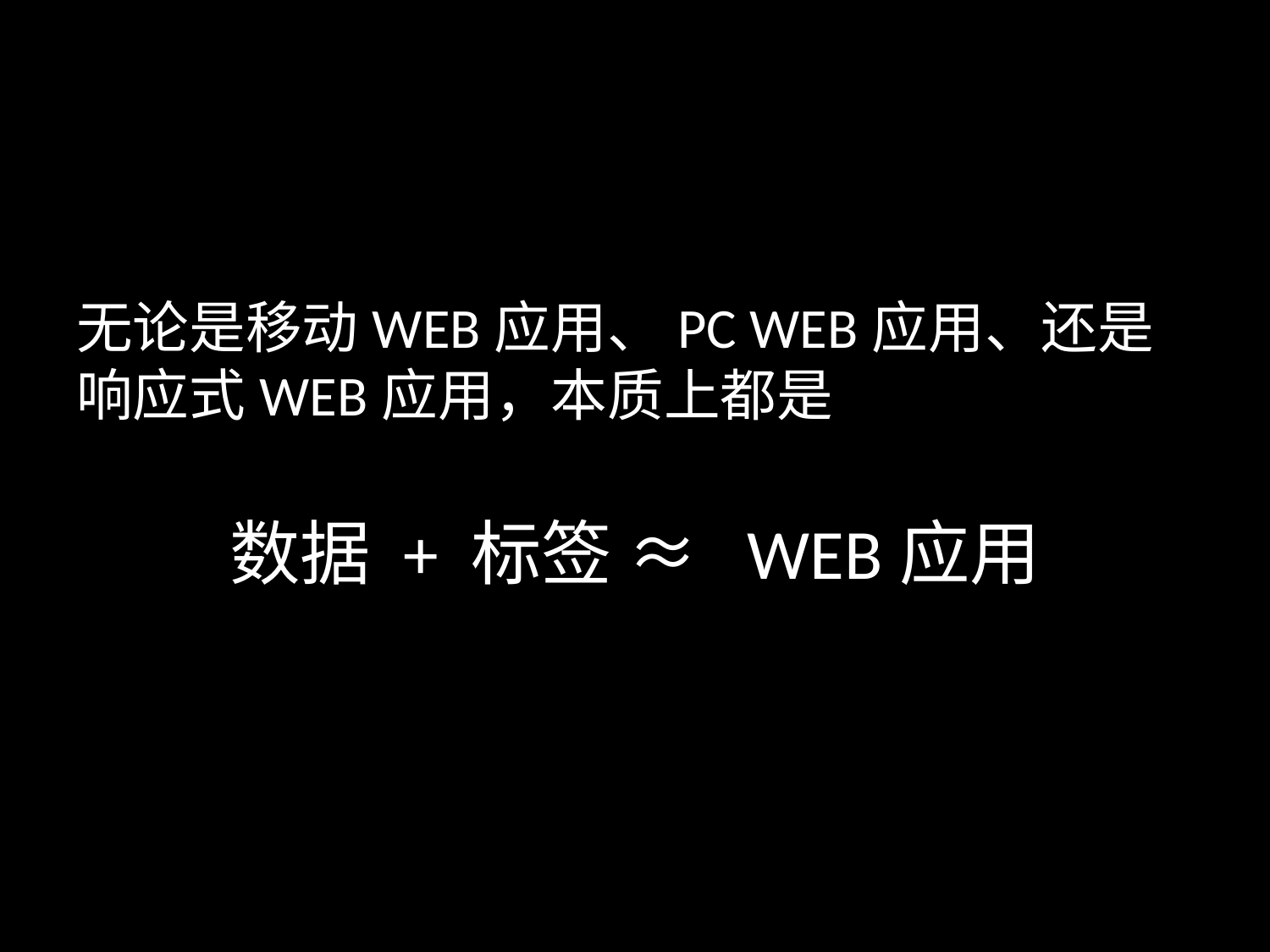

# 无论是移动WEB应用、PC WEB应用、还是响应式WEB应用，本质上都是
数据 + 标签 ≈  WEB应用